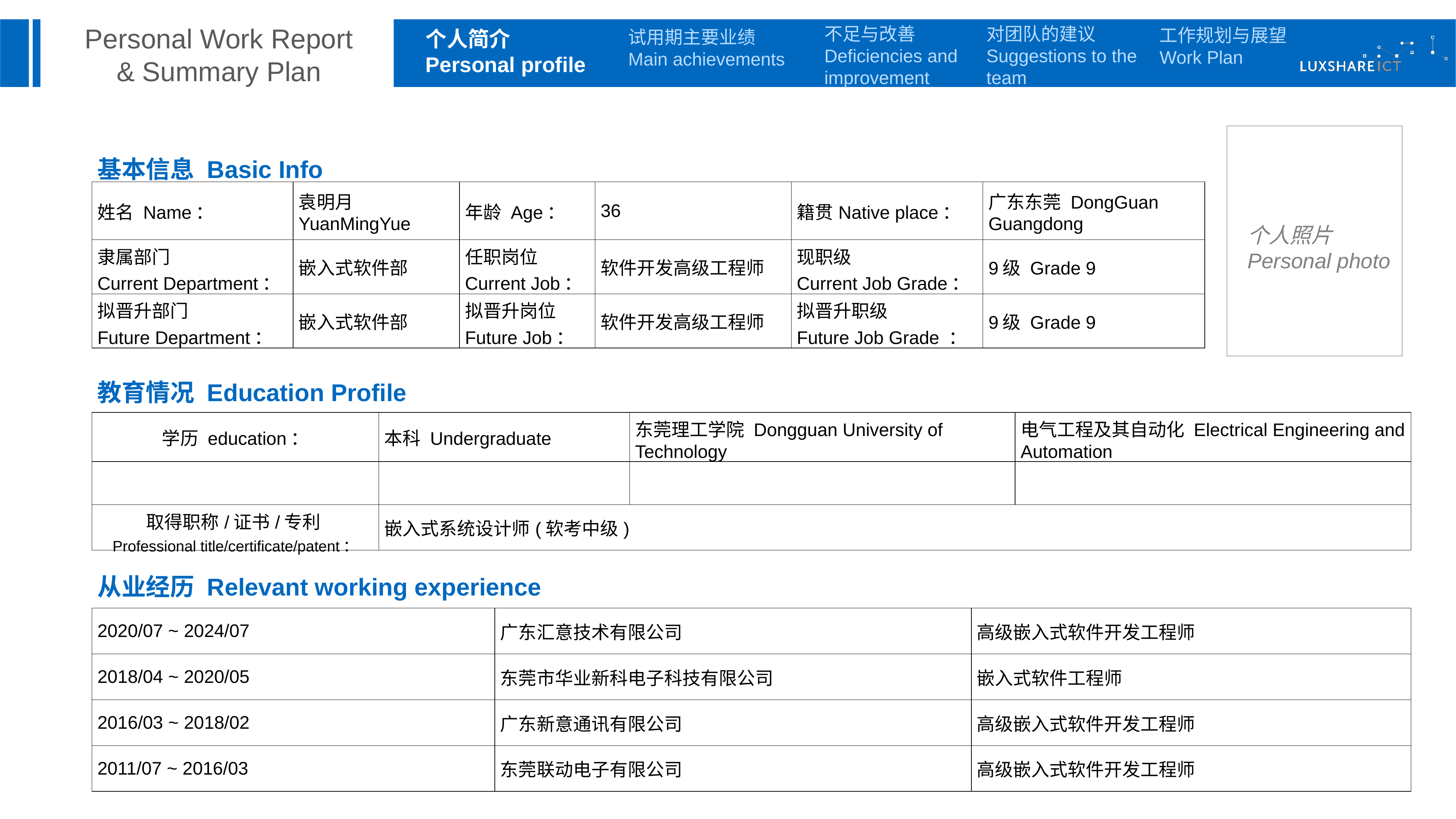

对团队的建议
Suggestions to the team
不足与改善
Deficiencies and improvement
工作规划与展望
Work Plan
个人简介
Personal profile

试用期主要业绩
Main achievements

| 基本信息 Basic Info |  |  |  |  |  |
| --- | --- | --- | --- | --- | --- |
| 姓名 Name： | 袁明月 YuanMingYue | 年龄 Age： | 36 | 籍贯Native place： | 广东东莞 DongGuan Guangdong |
| 隶属部门 Current Department： | 嵌入式软件部 | 任职岗位 Current Job： | 软件开发高级工程师 | 现职级 Current Job Grade： | 9级 Grade 9 |
| 拟晋升部门 Future Department： | 嵌入式软件部 | 拟晋升岗位 Future Job： | 软件开发高级工程师 | 拟晋升职级 Future Job Grade ： | 9级 Grade 9 |
个人照片
Personal photo
| 教育情况 Education Profile |  |  |  |
| --- | --- | --- | --- |
| 学历 education： | 本科 Undergraduate | 东莞理工学院 Dongguan University of Technology | 电气工程及其自动化 Electrical Engineering and Automation |
|  |  |  |  |
| 取得职称/证书/专利 Professional title/certificate/patent： | 嵌入式系统设计师(软考中级) |  |  |
| 从业经历 Relevant working experience |  |  |
| --- | --- | --- |
| 2020/07 ~ 2024/07 | 广东汇意技术有限公司 | 高级嵌入式软件开发工程师 |
| 2018/04 ~ 2020/05 | 东莞市华业新科电子科技有限公司 | 嵌入式软件工程师 |
| 2016/03 ~ 2018/02 | 广东新意通讯有限公司 | 高级嵌入式软件开发工程师 |
| 2011/07 ~ 2016/03 | 东莞联动电子有限公司 | 高级嵌入式软件开发工程师 |